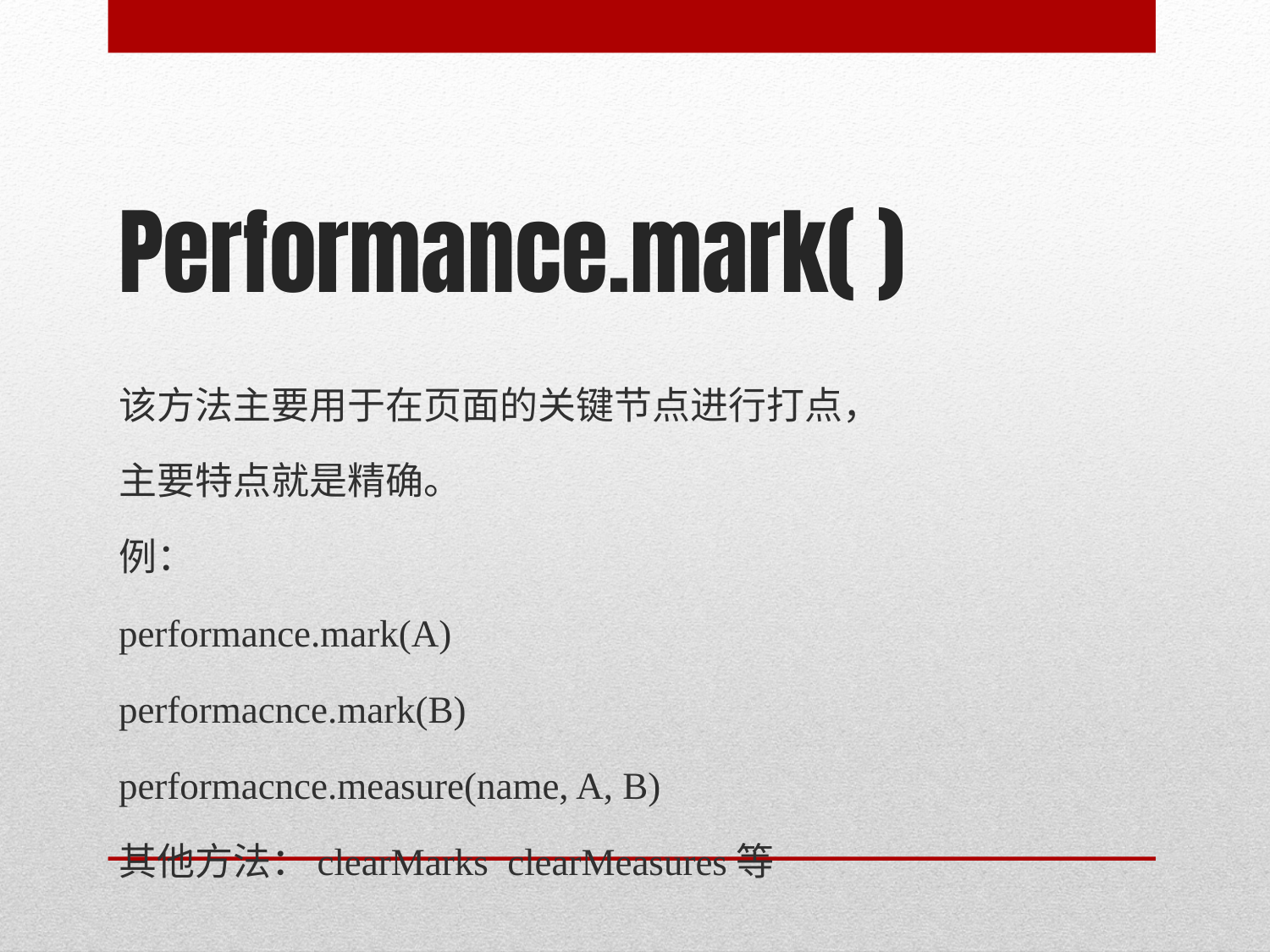

# Performance.mark( )
该方法主要用于在页面的关键节点进行打点，
主要特点就是精确。
例：
performance.mark(A)
performacnce.mark(B)
performacnce.measure(name, A, B)
其他方法：clearMarks  clearMeasures等